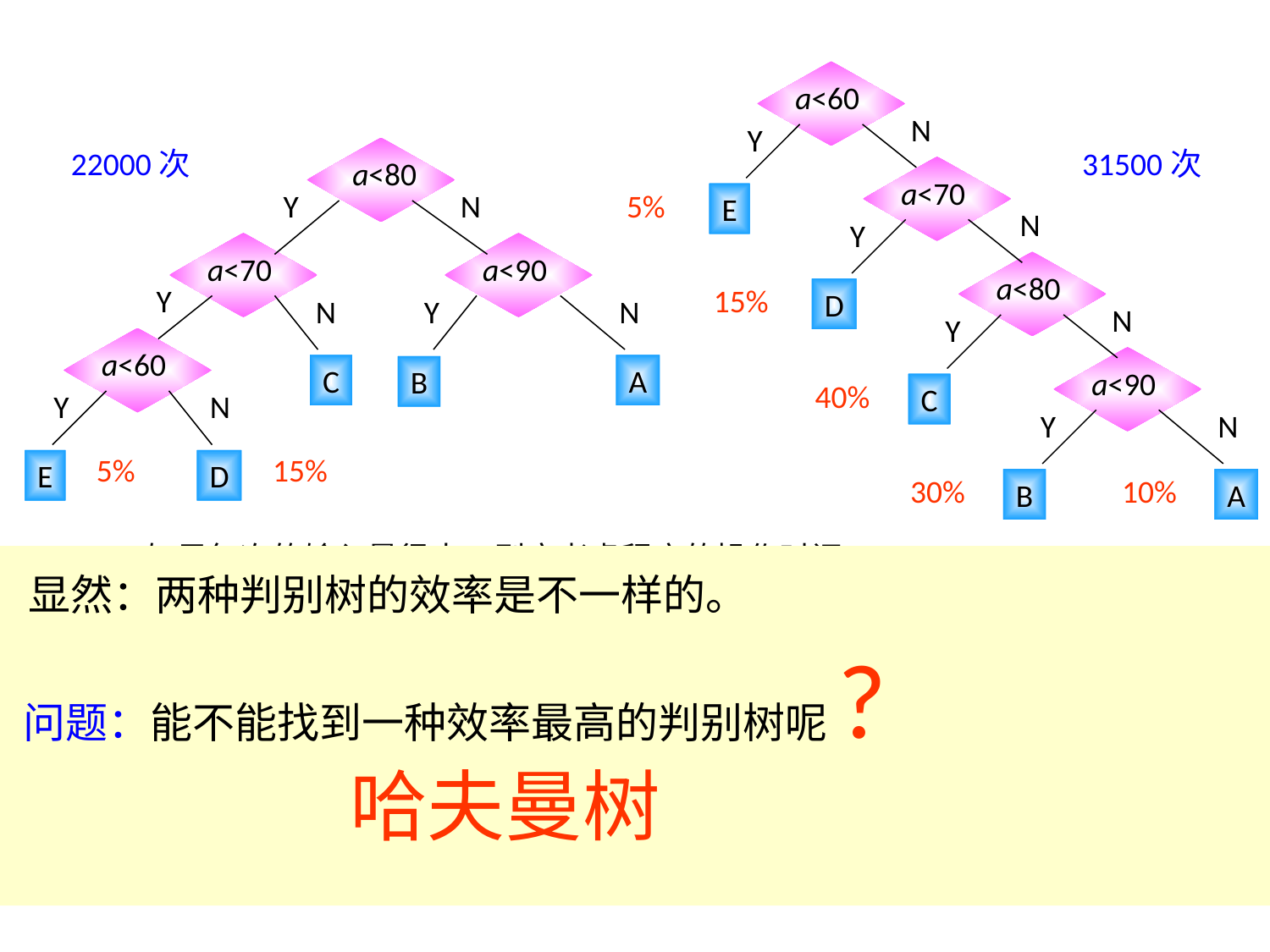

a<60
N
Y

a<70
E
N
Y

a<80
D
N
Y

a<90
C
Y
N

B
A

a<80
Y
N

a<70
a<90
Y
N
Y
N

a<60
C
A
B
Y
N

E
D
5%
15%
22000次
31500次
5%
15%
40%
30%
10%
如果每次的输入量很大，则应考虑程序的操作时间。

显然：两种判别树的效率是不一样的。
若学生的成绩数据共10000个：
问题：能不能找到一种效率最高的判别树呢?
则5％的数据需 1 次比较，15％的数据需 2 次比较，40％的数据
需 3 次比较，40％的数据需 4 次比较，因此 10000 个数据比较的
次数为：  10000 (5％＋2×15％＋3×40％＋4×40％)＝31500次
哈夫曼树
                  10000 (3×20％＋2×80％)＝22000次